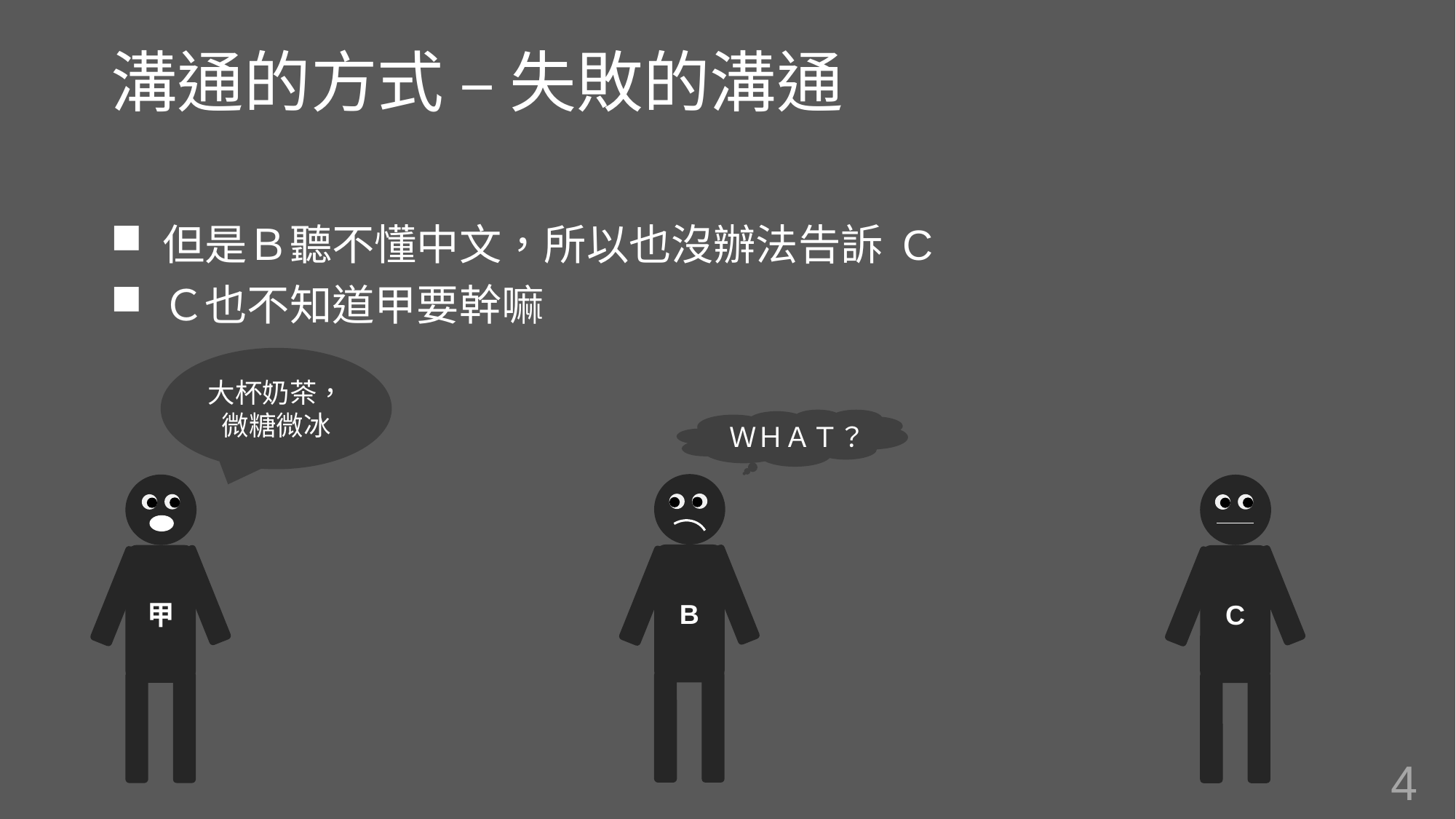

溝通的方式 – 失敗的溝通
 但是Ｂ聽不懂中文，所以也沒辦法告訴 C
 Ｃ也不知道甲要幹嘛
大杯奶茶，微糖微冰
ＷＨＡＴ？

B

甲

C

4